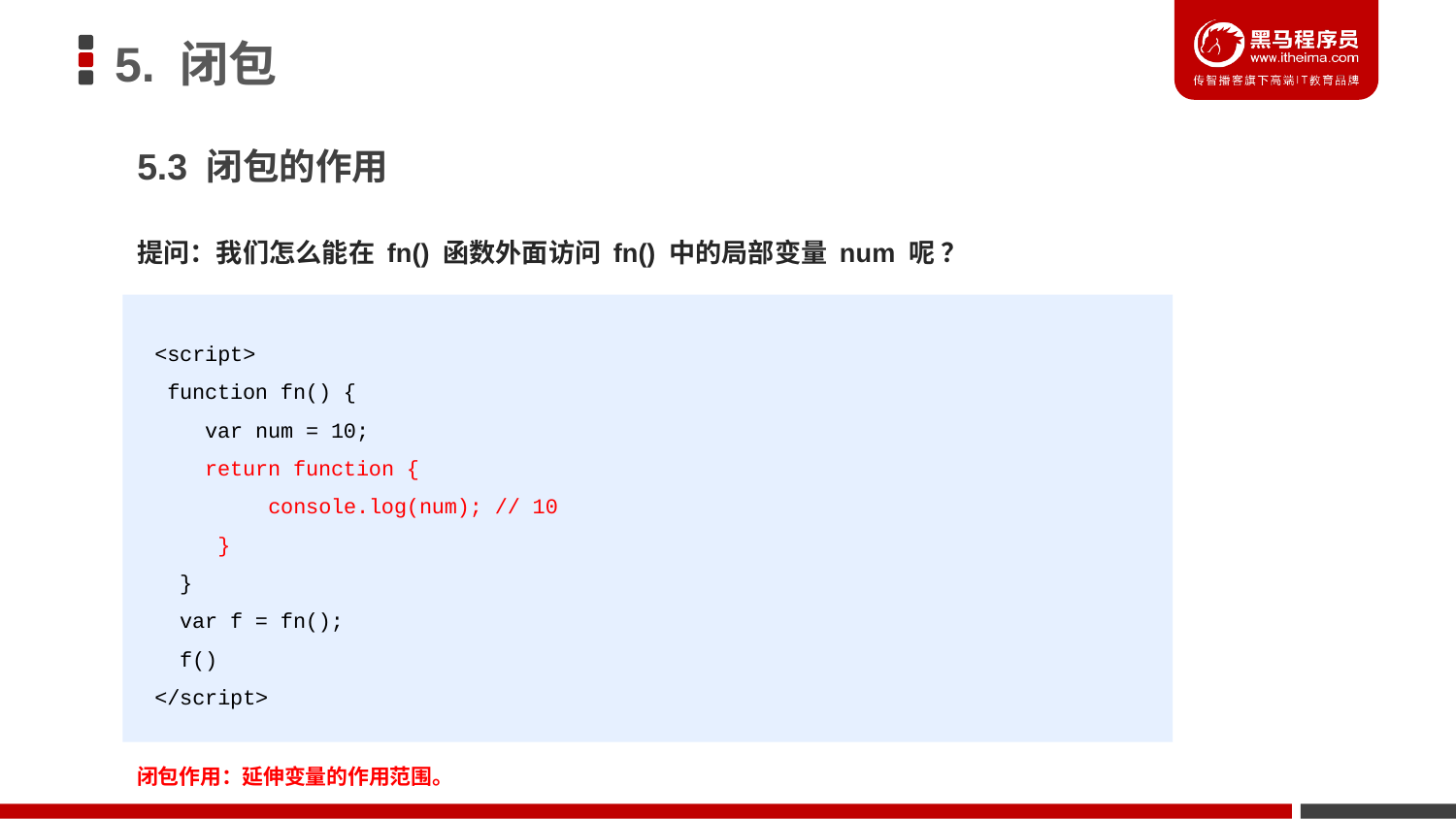

# 5. 闭包
5.3 闭包的作用
提问：我们怎么能在 fn() 函数外面访问 fn() 中的局部变量 num 呢 ？

<script>
 function fn() {
    var num = 10;
    return function {
         console.log(num); // 10
     }
  }
  var f = fn();
  f()
</script>
闭包作用：延伸变量的作用范围。